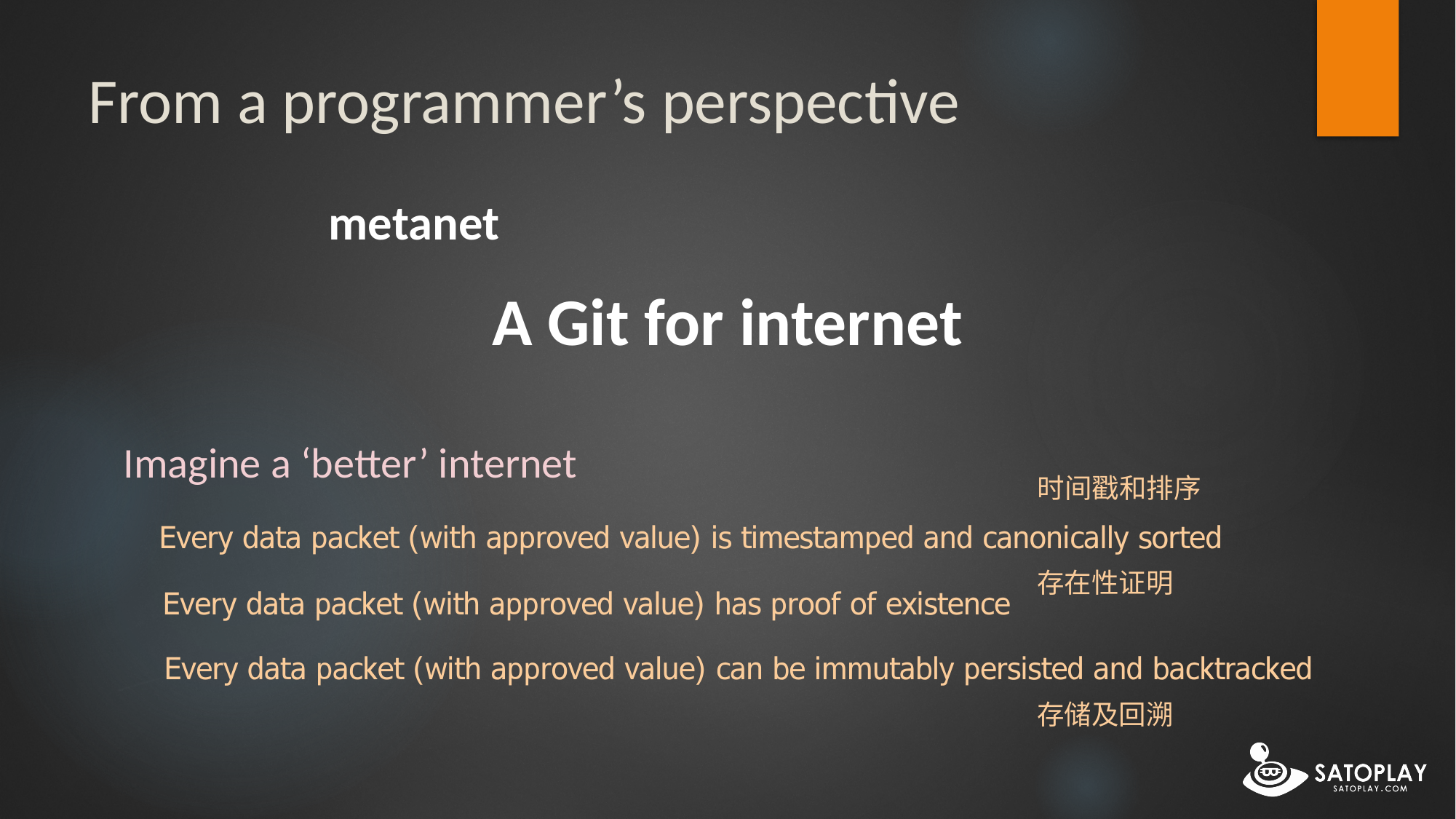

# From a programmer’s perspective
metanet
A Git for internet
Imagine a ‘better’ internet
时间戳和排序
Every data packet (with approved value) is timestamped and canonically sorted
存在性证明
Every data packet (with approved value) has proof of existence
Every data packet (with approved value) can be immutably persisted and backtracked
存储及回溯